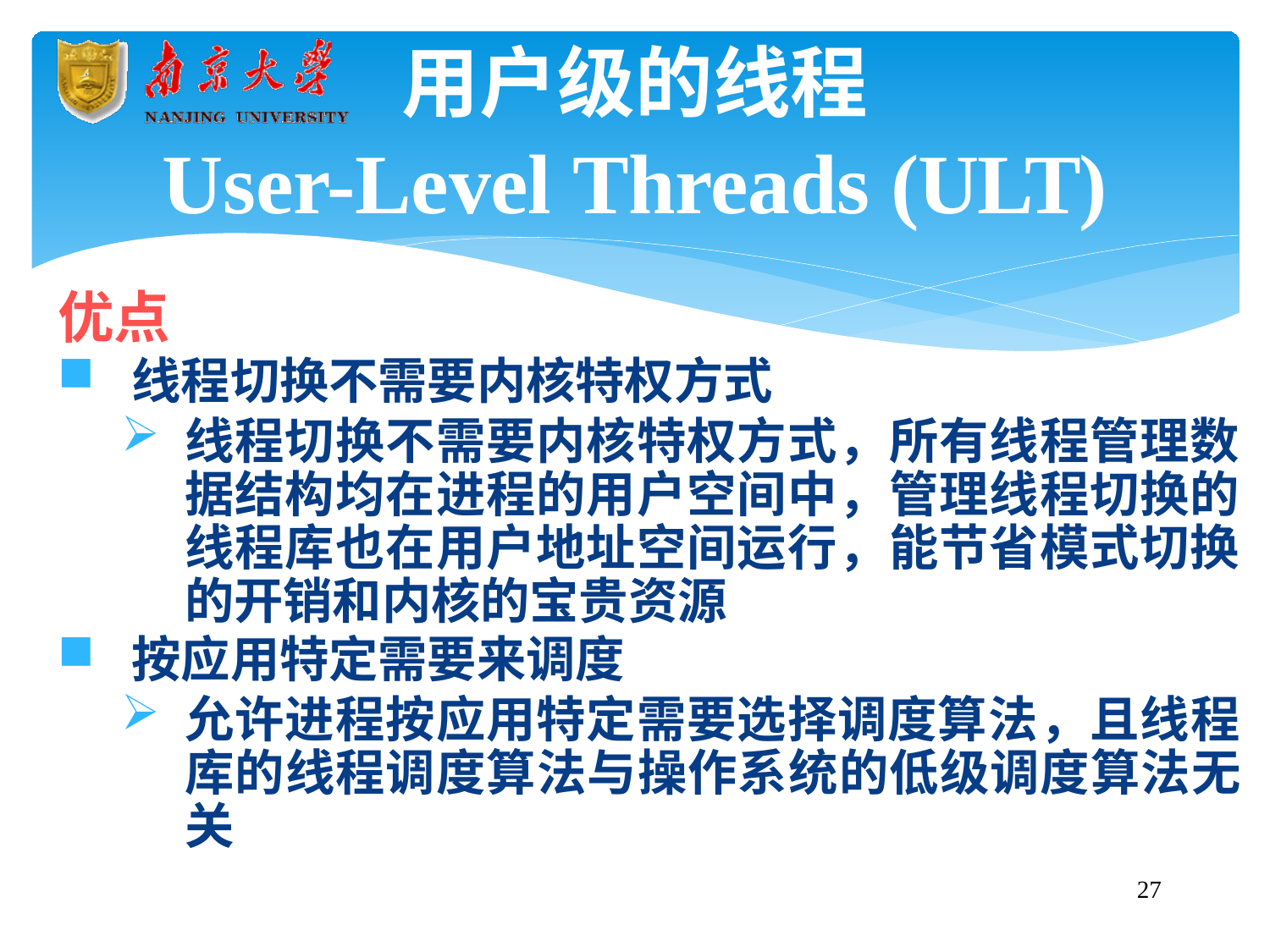

# 用户级的线程
User-Level Threads (ULT)

优点
线程切换不需要内核特权方式
线程切换不需要内核特权方式，所有线程管理数 据结构均在进程的用户空间中，管理线程切换的 线程库也在用户地址空间运行，能节省模式切换 的开销和内核的宝贵资源
按应用特定需要来调度
允许进程按应用特定需要选择调度算法，且线程 库的线程调度算法与操作系统的低级调度算法无 关
27